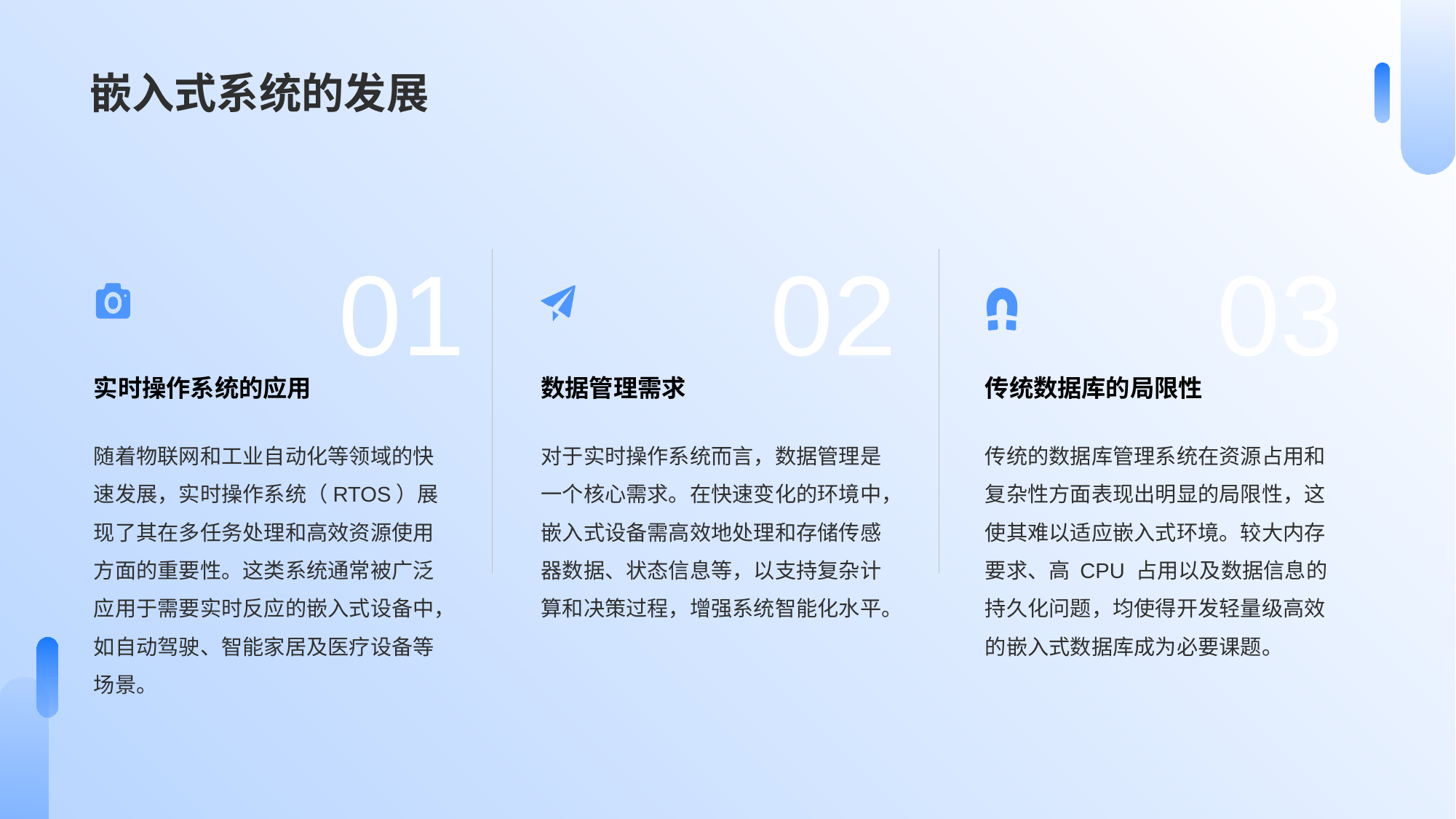

# 嵌入式系统的发展
01
02
03

实时操作系统的应用
数据管理需求
传统数据库的局限性
随着物联网和工业自动化等领域的快速发展，实时操作系统（RTOS）展现了其在多任务处理和高效资源使用方面的重要性。这类系统通常被广泛应用于需要实时反应的嵌入式设备中，如自动驾驶、智能家居及医疗设备等场景。
对于实时操作系统而言，数据管理是一个核心需求。在快速变化的环境中，嵌入式设备需高效地处理和存储传感器数据、状态信息等，以支持复杂计算和决策过程，增强系统智能化水平。
传统的数据库管理系统在资源占用和复杂性方面表现出明显的局限性，这使其难以适应嵌入式环境。较大内存要求、高 CPU 占用以及数据信息的持久化问题，均使得开发轻量级高效的嵌入式数据库成为必要课题。